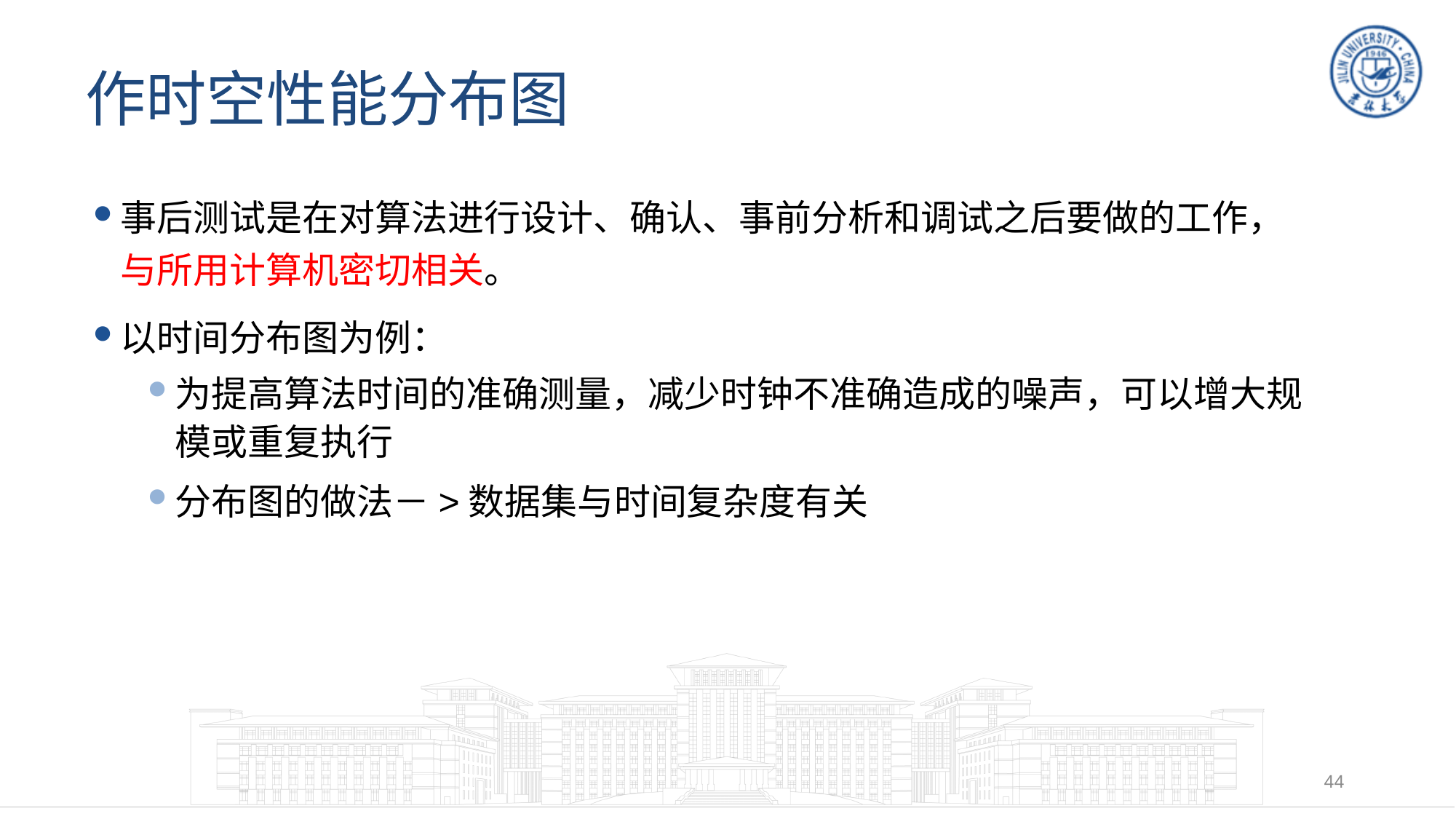

# 作时空性能分布图
事后测试是在对算法进行设计、确认、事前分析和调试之后要做的工作，与所用计算机密切相关。
以时间分布图为例：
为提高算法时间的准确测量，减少时钟不准确造成的噪声，可以增大规模或重复执行
分布图的做法－>数据集与时间复杂度有关
44